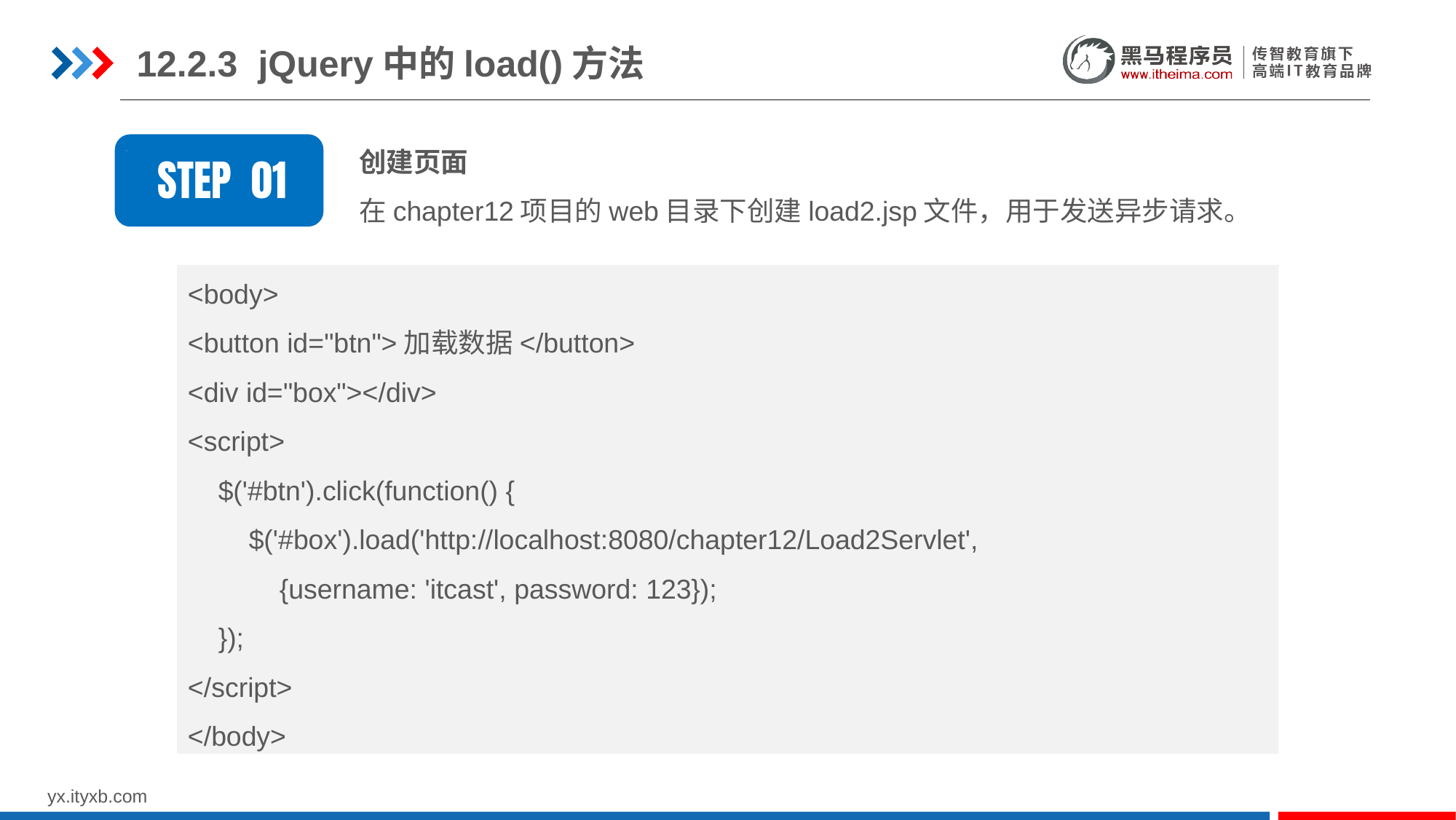

12.2.3  jQuery中的load()方法
创建页面
在chapter12项目的web目录下创建load2.jsp文件，用于发送异步请求。

STEP  01
<body>
<button id="btn">加载数据</button>
<div id="box"></div>
<script>
    $('#btn').click(function() {
        $('#box').load('http://localhost:8080/chapter12/Load2Servlet',
            {username: 'itcast', password: 123});
    });
</script>
</body>